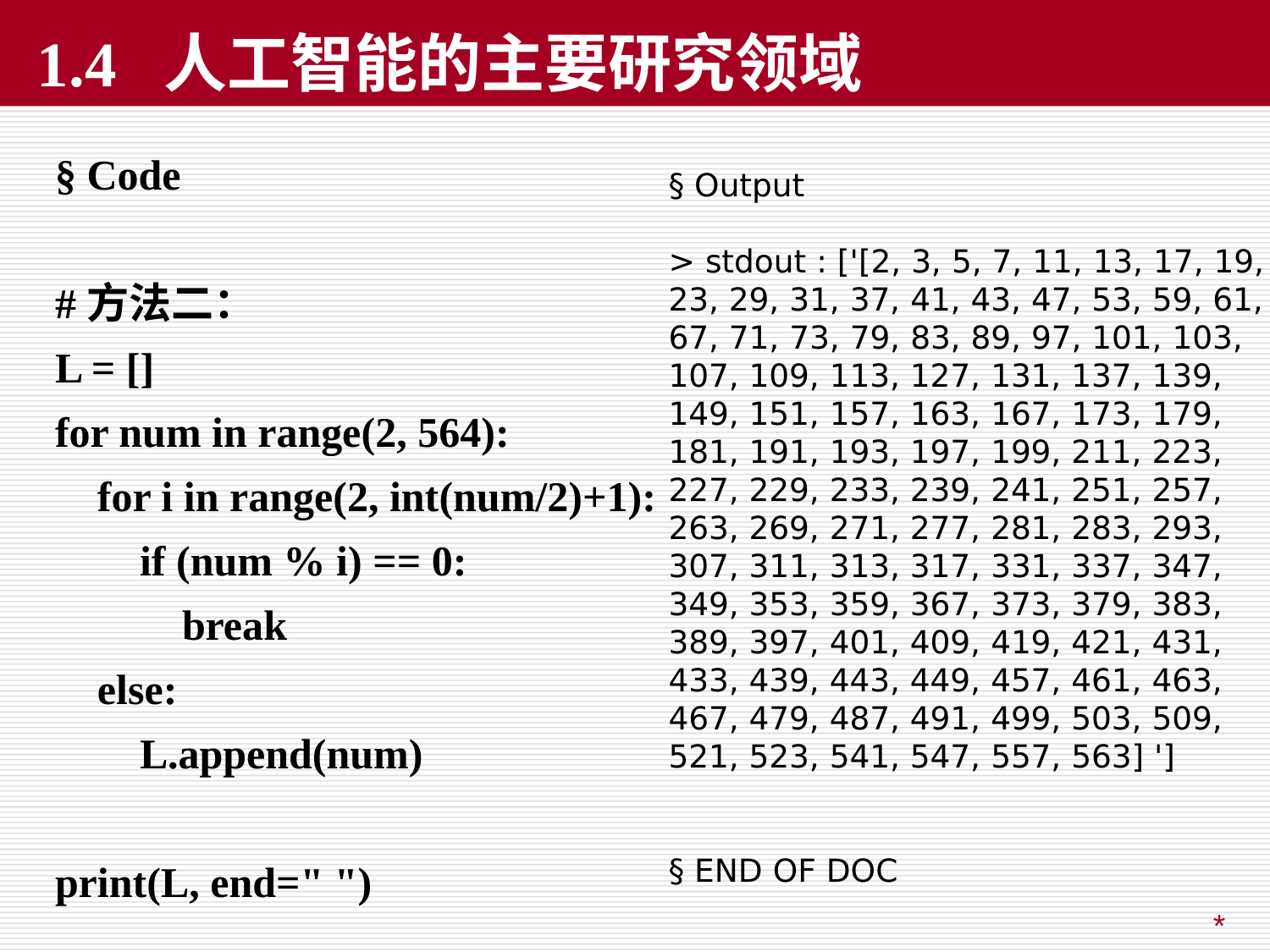

# 1.4  人工智能的主要研究领域
§ Code

#方法二：
L = []
for num in range(2, 564):
    for i in range(2, int(num/2)+1):
        if (num % i) == 0:
            break
    else:
        L.append(num)

print(L, end=" ")
§ Output

> stdout : ['[2, 3, 5, 7, 11, 13, 17, 19, 23, 29, 31, 37, 41, 43, 47, 53, 59, 61, 67, 71, 73, 79, 83, 89, 97, 101, 103, 107, 109, 113, 127, 131, 137, 139, 149, 151, 157, 163, 167, 173, 179, 181, 191, 193, 197, 199, 211, 223, 227, 229, 233, 239, 241, 251, 257, 263, 269, 271, 277, 281, 283, 293, 307, 311, 313, 317, 331, 337, 347, 349, 353, 359, 367, 373, 379, 383, 389, 397, 401, 409, 419, 421, 431, 433, 439, 443, 449, 457, 461, 463, 467, 479, 487, 491, 499, 503, 509, 521, 523, 541, 547, 557, 563] ']

§ END OF DOC
*